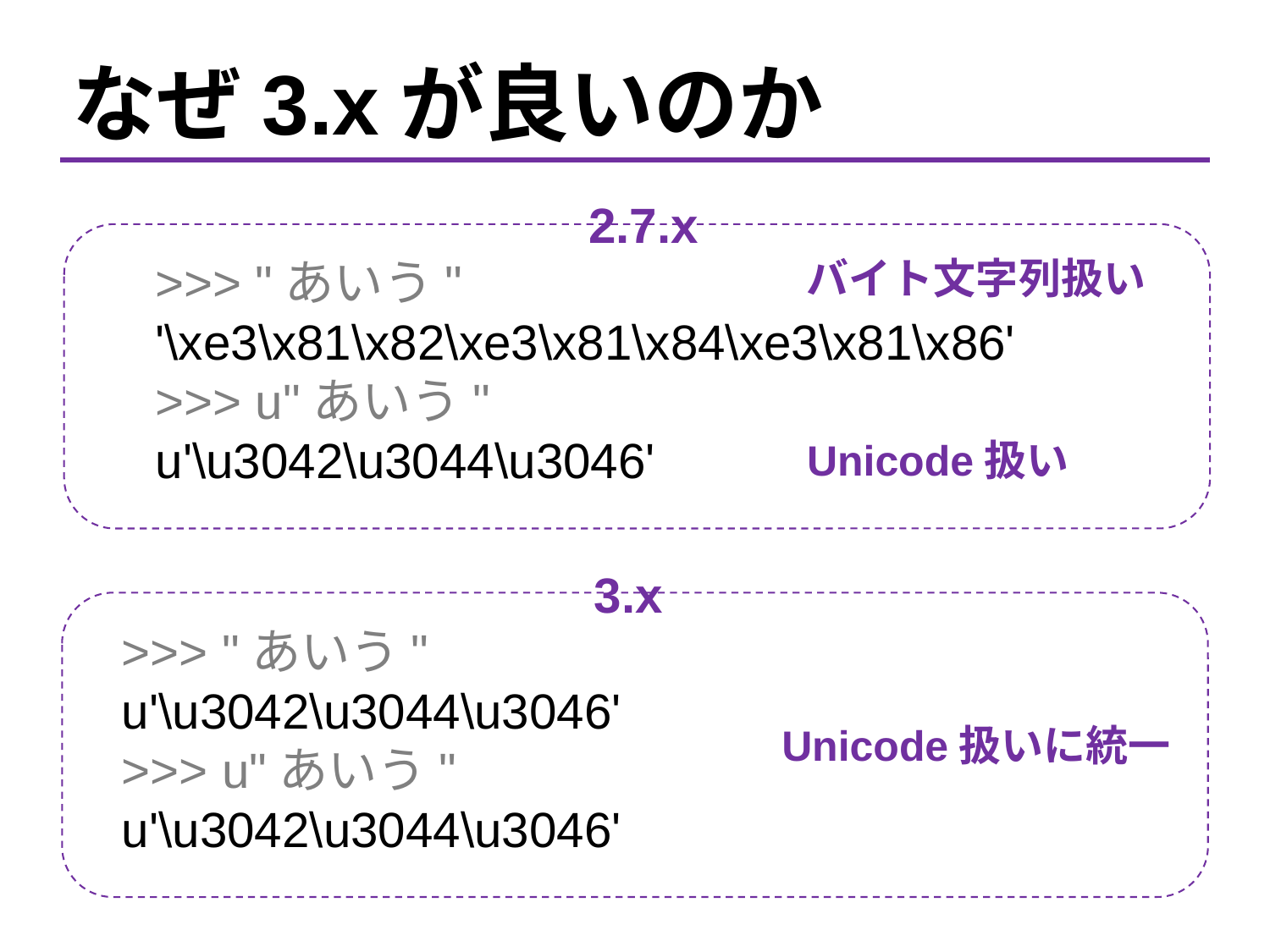

なぜ3.xが良いのか
2.7.x

>>> "あいう"
'\xe3\x81\x82\xe3\x81\x84\xe3\x81\x86'
>>> u"あいう"
u'\u3042\u3044\u3046'
バイト文字列扱い
Unicode扱い
3.x

>>> "あいう"
u'\u3042\u3044\u3046'
>>> u"あいう"
u'\u3042\u3044\u3046'
Unicode扱いに統一